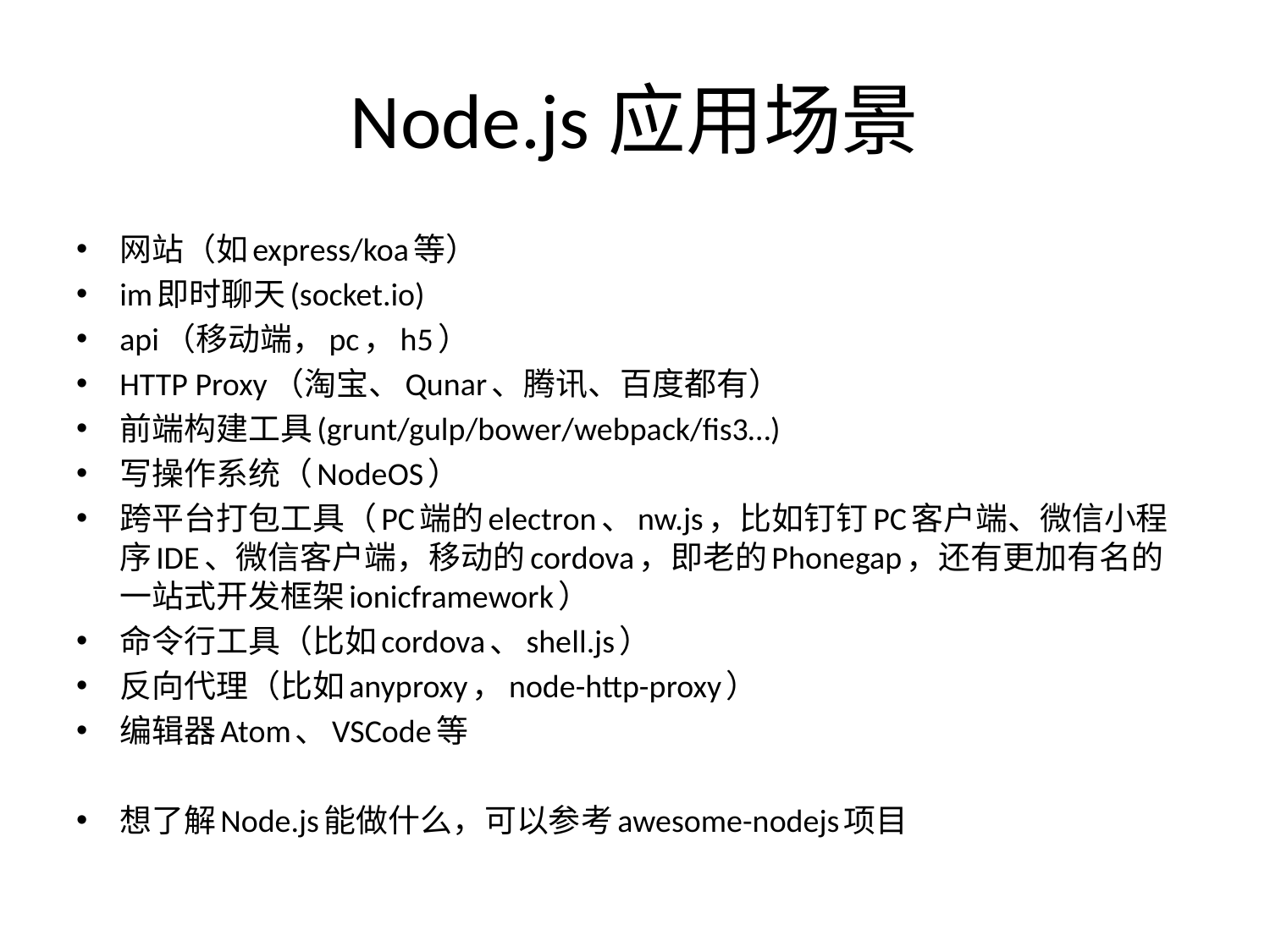

# Node.js应用场景
网站（如express/koa等）
im即时聊天(socket.io)
api（移动端，pc，h5）
HTTP Proxy（淘宝、Qunar、腾讯、百度都有）
前端构建工具(grunt/gulp/bower/webpack/fis3…)
写操作系统（NodeOS）
跨平台打包工具（PC端的electron、nw.js，比如钉钉PC客户端、微信小程序IDE、微信客户端，移动的cordova，即老的Phonegap，还有更加有名的一站式开发框架ionicframework）
命令行工具（比如cordova、shell.js）
反向代理（比如anyproxy，node-http-proxy）
编辑器Atom、VSCode等

想了解Node.js能做什么，可以参考awesome-nodejs项目